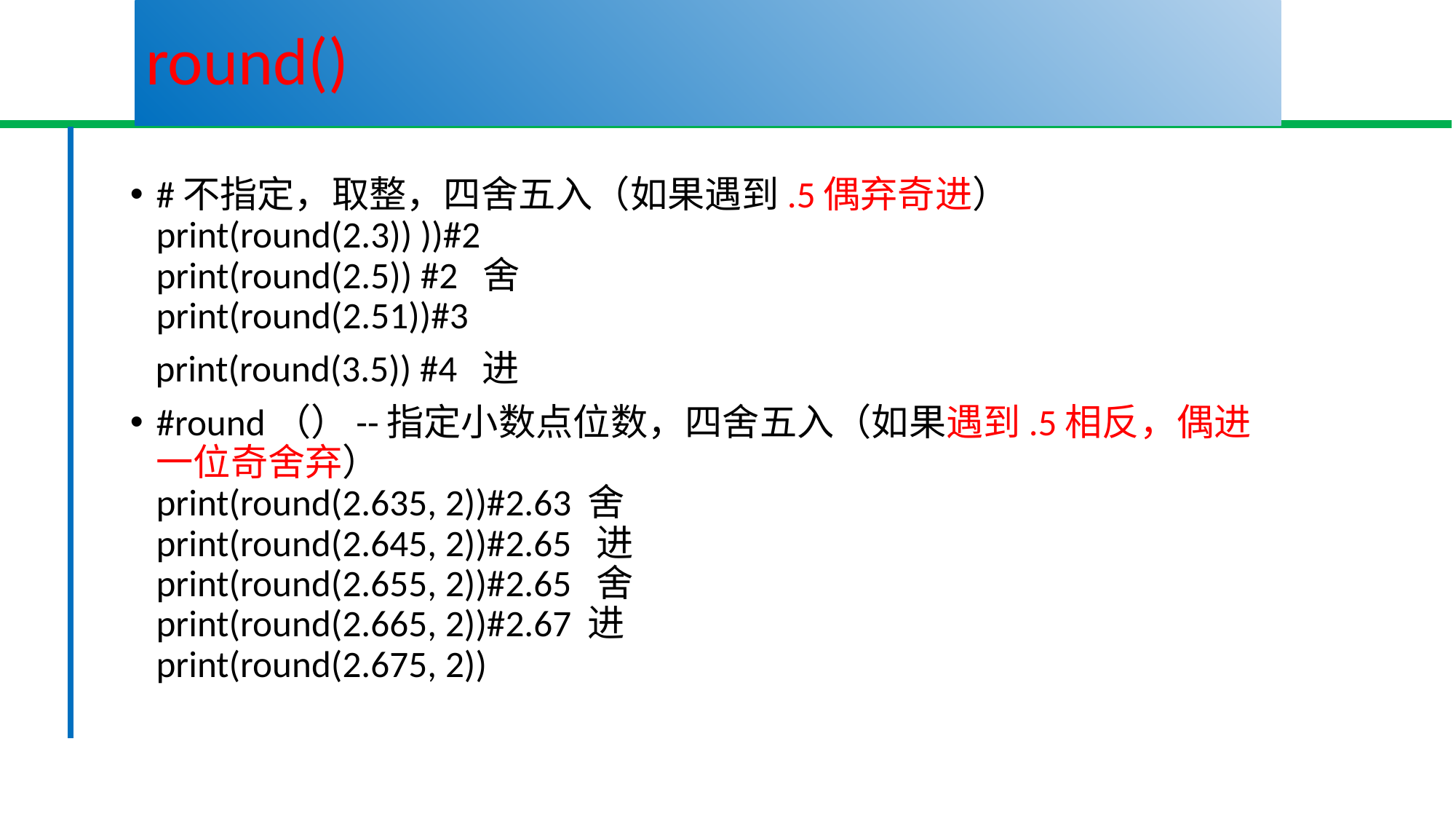

# round()
#不指定，取整，四舍五入（如果遇到.5偶弃奇进）
print(round(2.3)) ))#2
print(round(2.5)) #2  舍
print(round(2.51))#3
   print(round(3.5)) #4  进
#round（）--指定小数点位数，四舍五入（如果遇到.5相反，偶进一位奇舍弃）
print(round(2.635, 2))#2.63 舍
print(round(2.645, 2))#2.65  进
print(round(2.655, 2))#2.65  舍
print(round(2.665, 2))#2.67 进
print(round(2.675, 2))